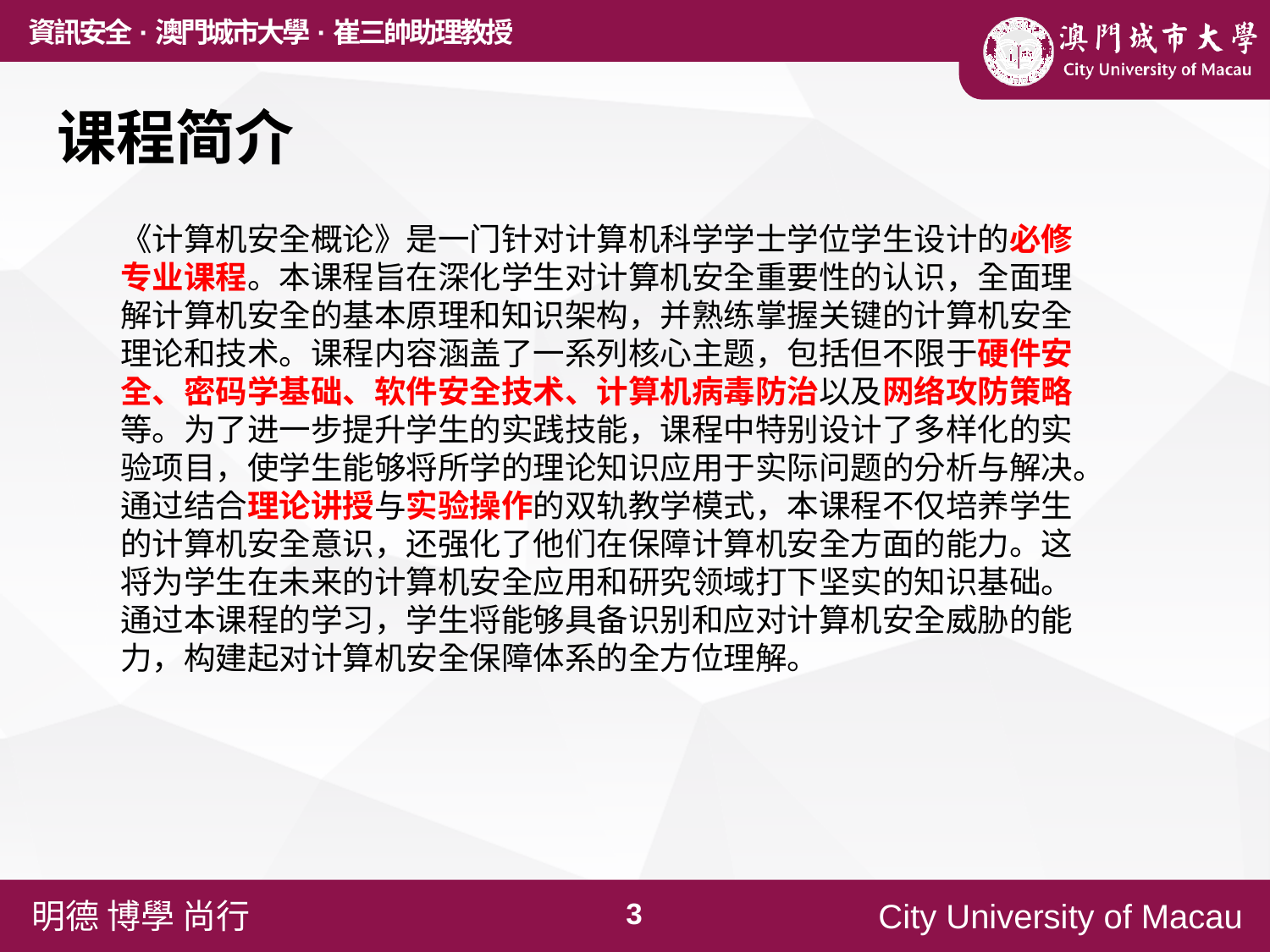

课程简介
《计算机安全概论》是一门针对计算机科学学士学位学生设计的必修专业课程。本课程旨在深化学生对计算机安全重要性的认识，全面理解计算机安全的基本原理和知识架构，并熟练掌握关键的计算机安全理论和技术。课程内容涵盖了一系列核心主题，包括但不限于硬件安全、密码学基础、软件安全技术、计算机病毒防治以及网络攻防策略等。为了进一步提升学生的实践技能，课程中特别设计了多样化的实验项目，使学生能够将所学的理论知识应用于实际问题的分析与解决。通过结合理论讲授与实验操作的双轨教学模式，本课程不仅培养学生的计算机安全意识，还强化了他们在保障计算机安全方面的能力。这将为学生在未来的计算机安全应用和研究领域打下坚实的知识基础。通过本课程的学习，学生将能够具备识别和应对计算机安全威胁的能力，构建起对计算机安全保障体系的全方位理解。